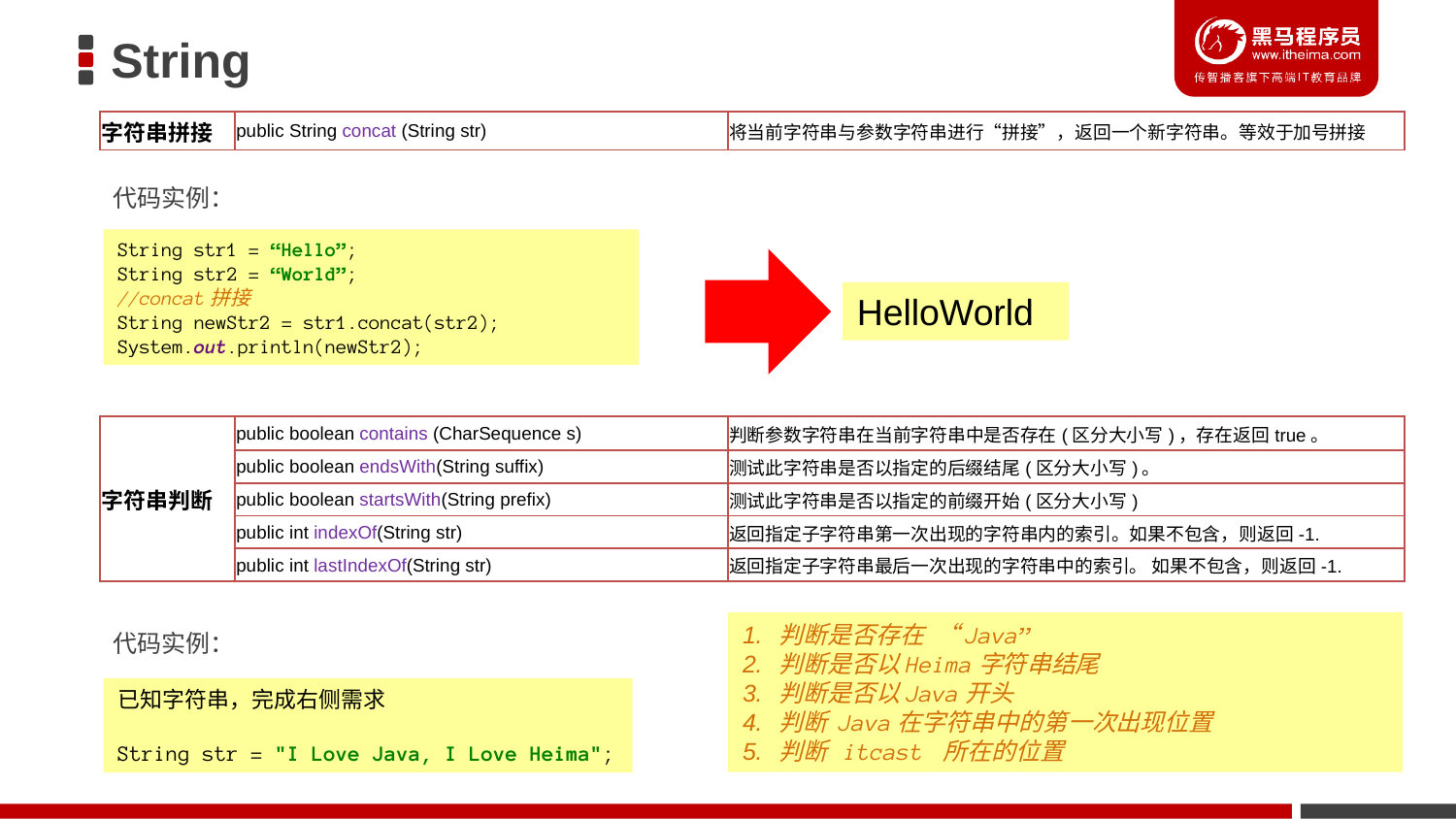

# String
| 字符串拼接 | public String concat (String str) | 将当前字符串与参数字符串进行“拼接”，返回一个新字符串。等效于加号拼接 |
| --- | --- | --- |
代码实例：
String str1 = “Hello”;
String str2 = “World”;
//concat拼接
String newStr2 = str1.concat(str2);
System.out.println(newStr2);

HelloWorld
| 字符串判断 | public boolean contains (CharSequence s) | 判断参数字符串在当前字符串中是否存在(区分大小写)，存在返回true。 |
| --- | --- | --- |
|  | public boolean endsWith(String suffix) | 测试此字符串是否以指定的后缀结尾(区分大小写)。 |
|  | public boolean startsWith(String prefix) | 测试此字符串是否以指定的前缀开始(区分大小写) |
|  | public int indexOf(String str) | 返回指定子字符串第一次出现的字符串内的索引。如果不包含，则返回-1. |
|  | public int lastIndexOf(String str) | 返回指定子字符串最后一次出现的字符串中的索引。 如果不包含，则返回-1. |
代码实例：

判断是否存在  “Java”
判断是否以Heima字符串结尾
判断是否以Java开头
判断 Java在字符串中的第一次出现位置
判断  itcast 所在的位置
已知字符串，完成右侧需求

String str = "I Love Java, I Love Heima";